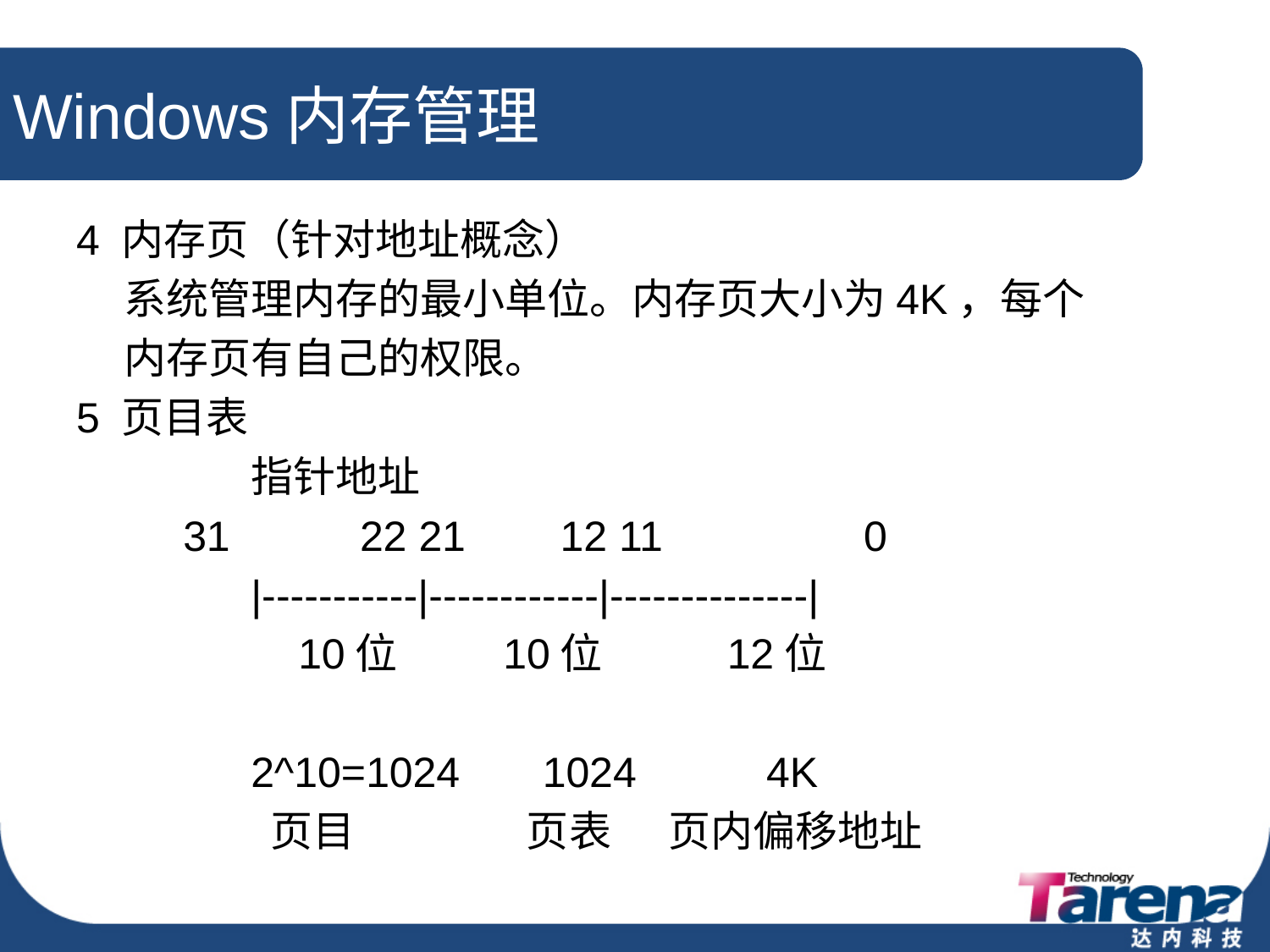

# Windows内存管理
4 内存页（针对地址概念）
	系统管理内存的最小单位。内存页大小为4K，每个
	内存页有自己的权限。
5 页目表
		指针地址
	     31           22 21        12 11                 0
		|-----------|------------|--------------|
		    10位          10位            12位

		2^10=1024       1024           4K
		 页目                  页表      页内偏移地址